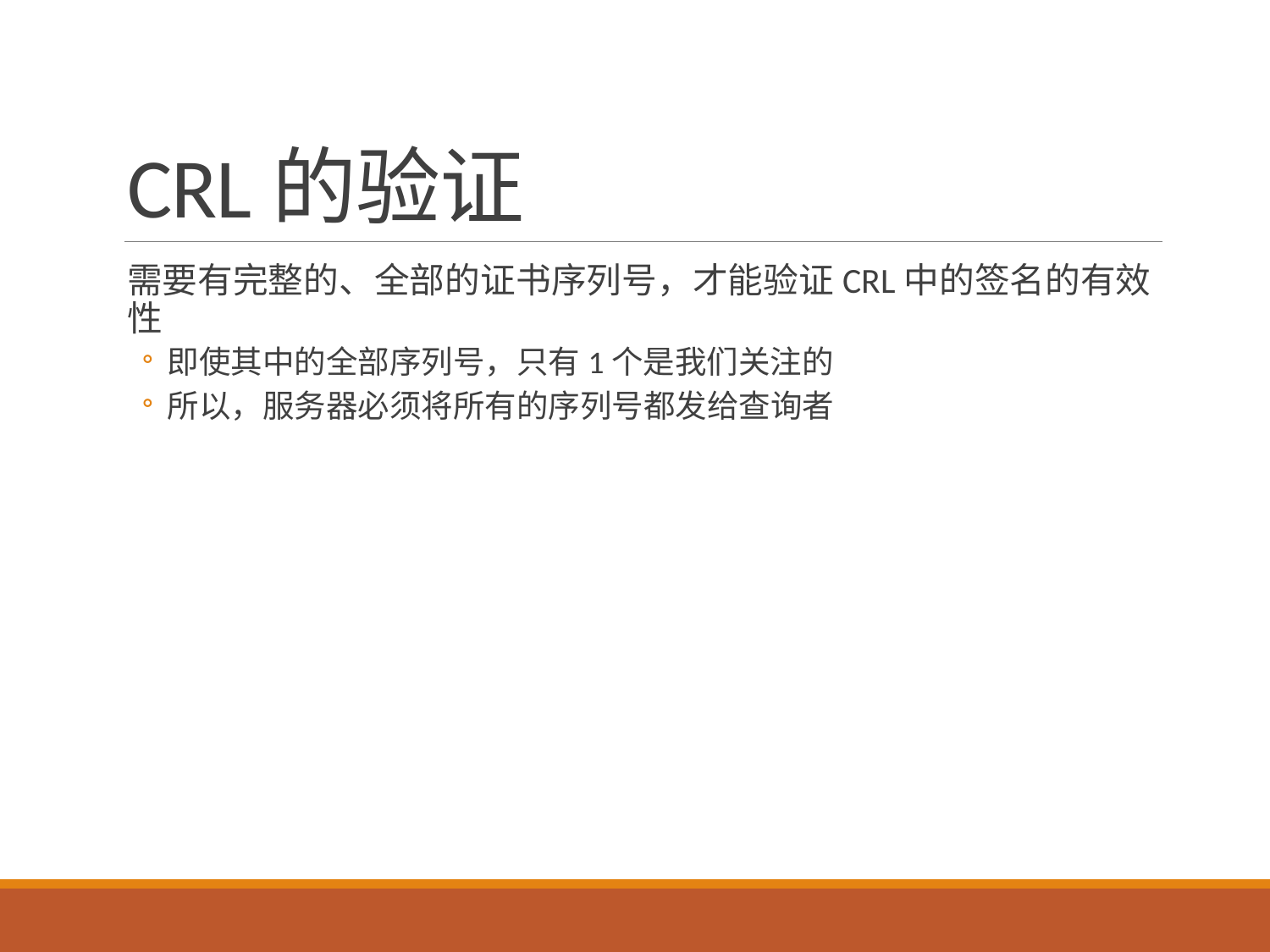

# CRL的验证
需要有完整的、全部的证书序列号，才能验证CRL中的签名的有效性
即使其中的全部序列号，只有1个是我们关注的
所以，服务器必须将所有的序列号都发给查询者
112